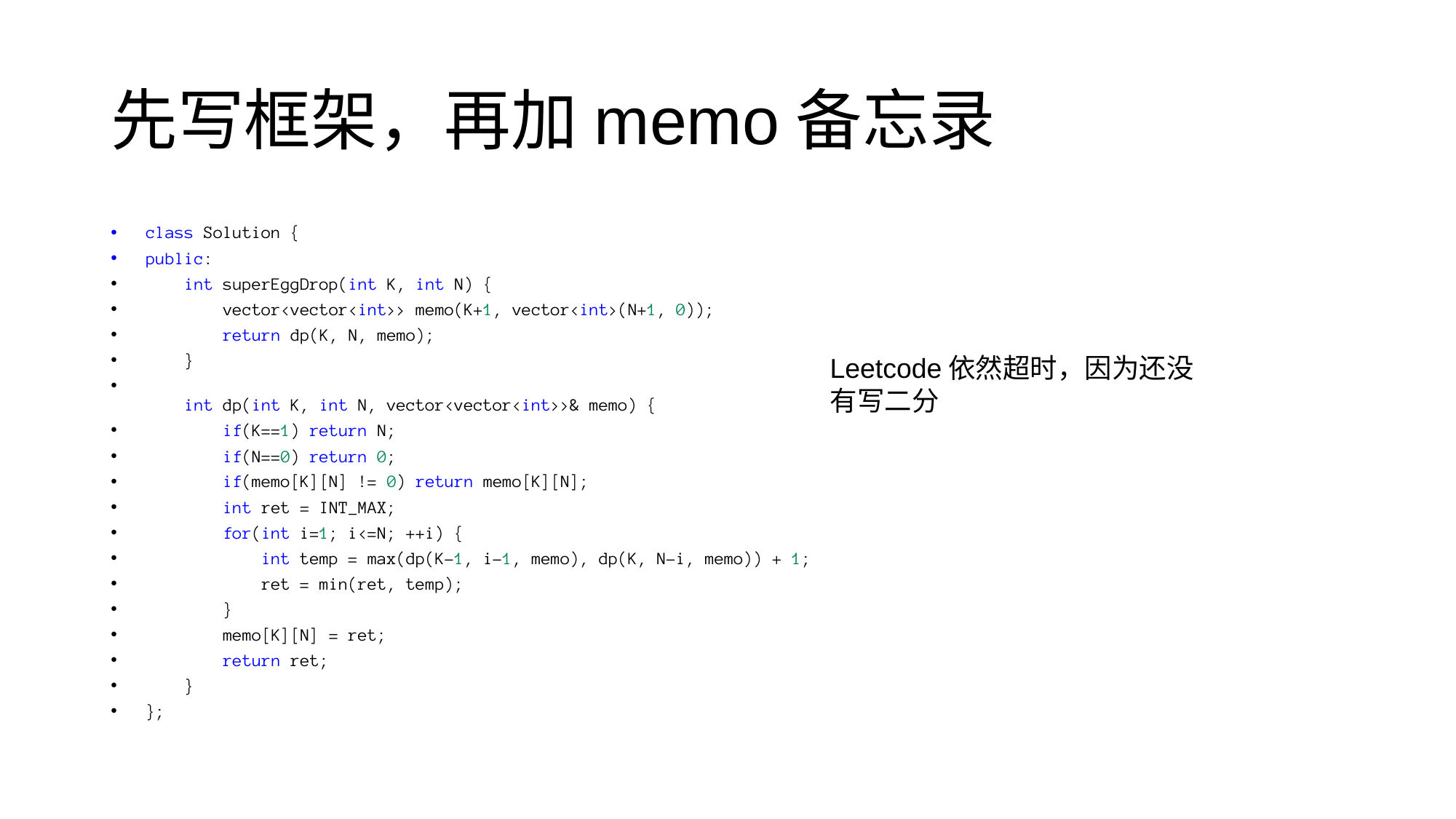

# 先写框架，再加memo备忘录
class Solution {
public:
    int superEggDrop(int K, int N) {
        vector<vector<int>> memo(K+1, vector<int>(N+1, 0));
        return dp(K, N, memo);
    }
    int dp(int K, int N, vector<vector<int>>& memo) {
        if(K==1) return N;
        if(N==0) return 0;
        if(memo[K][N] != 0) return memo[K][N];
        int ret = INT_MAX;
        for(int i=1; i<=N; ++i) {
            int temp = max(dp(K-1, i-1, memo), dp(K, N-i, memo)) + 1;
            ret = min(ret, temp);
        }
        memo[K][N] = ret;
        return ret;
    }
};

Leetcode依然超时，因为还没有写二分